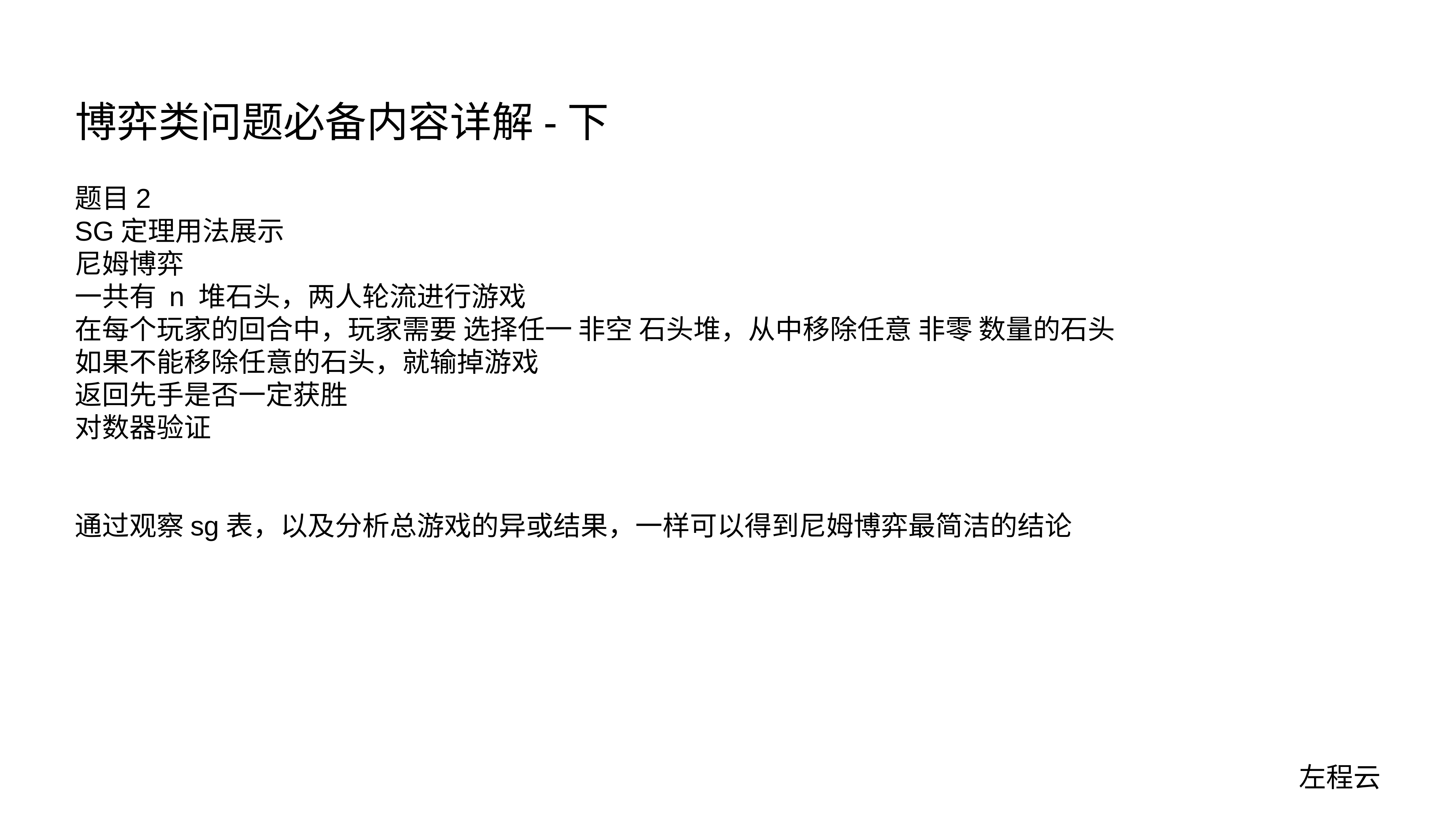

# 博弈类问题必备内容详解-下
题目2
SG定理用法展示
尼姆博弈
一共有 n 堆石头，两人轮流进行游戏
在每个玩家的回合中，玩家需要 选择任一 非空 石头堆，从中移除任意 非零 数量的石头
如果不能移除任意的石头，就输掉游戏
返回先手是否一定获胜
对数器验证

通过观察sg表，以及分析总游戏的异或结果，一样可以得到尼姆博弈最简洁的结论
左程云